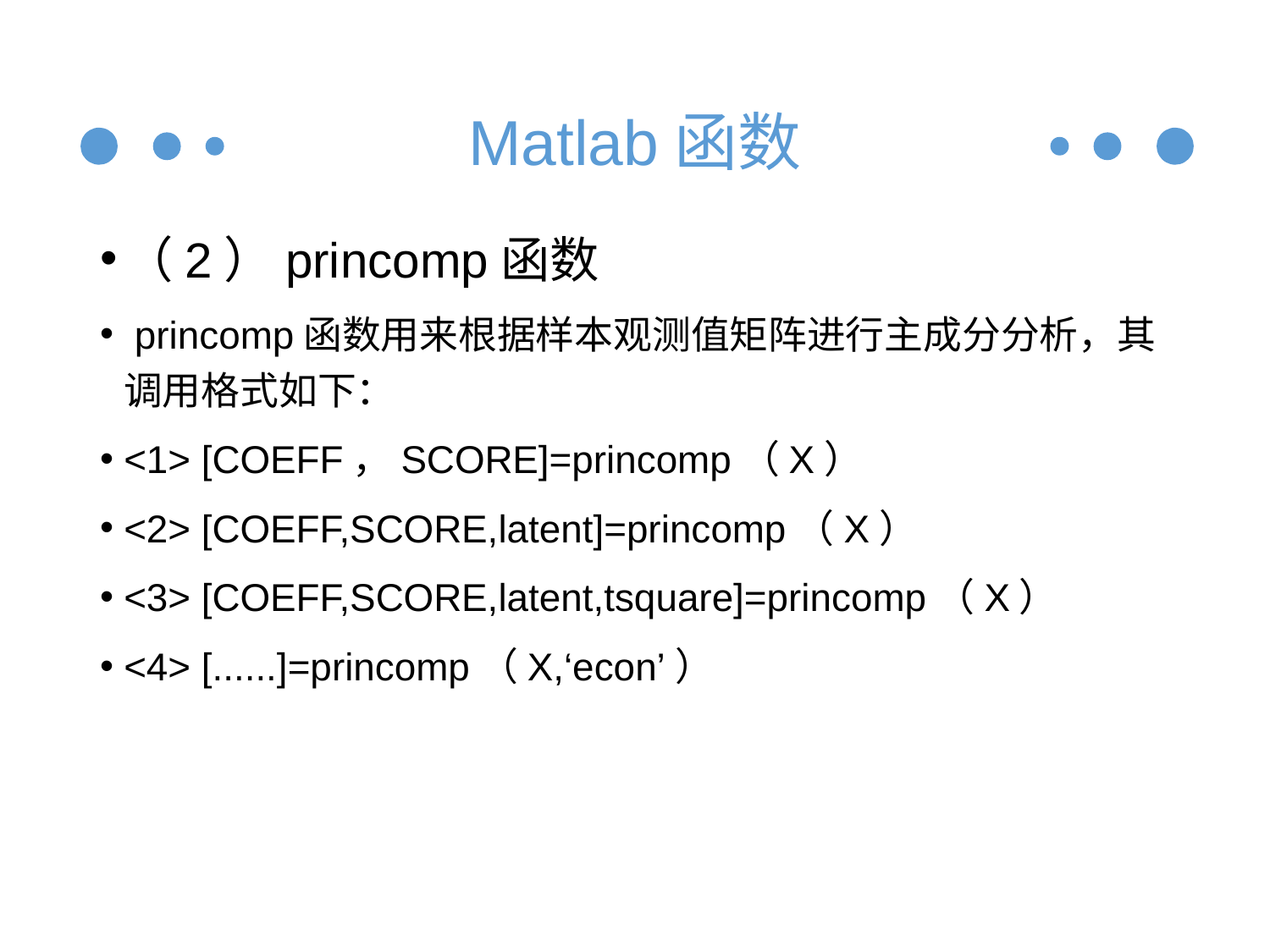

Matlab函数
（2）princomp函数
 princomp函数用来根据样本观测值矩阵进行主成分分析，其调用格式如下：
<1> [COEFF，SCORE]=princomp（X）
<2> [COEFF,SCORE,latent]=princomp（X）
<3> [COEFF,SCORE,latent,tsquare]=princomp（X）
<4> [......]=princomp（X,‘econ’）